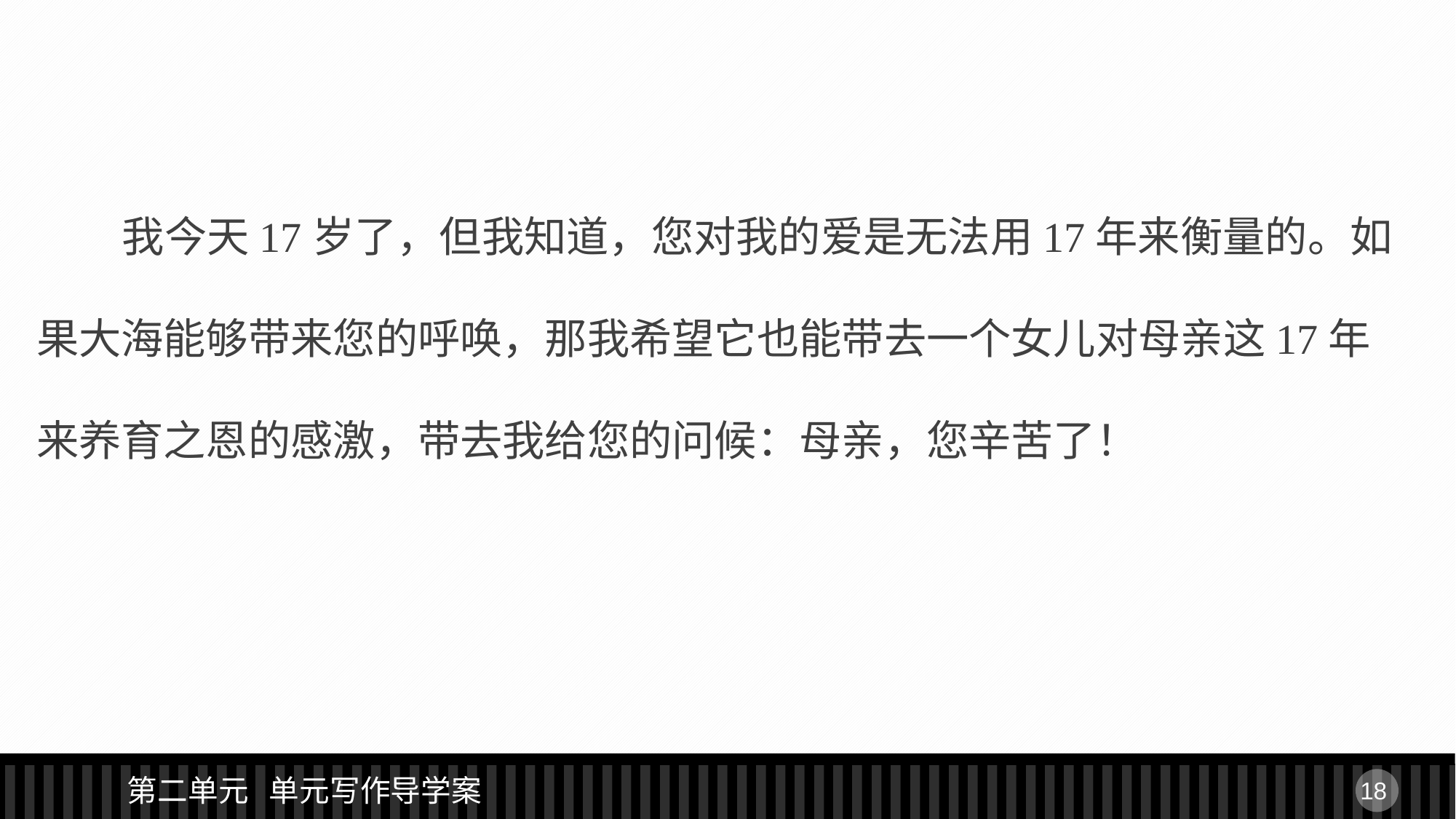

我今天17岁了，但我知道，您对我的爱是无法用17年来衡量的。如果大海能够带来您的呼唤，那我希望它也能带去一个女儿对母亲这17年来养育之恩的感激，带去我给您的问候：母亲，您辛苦了！